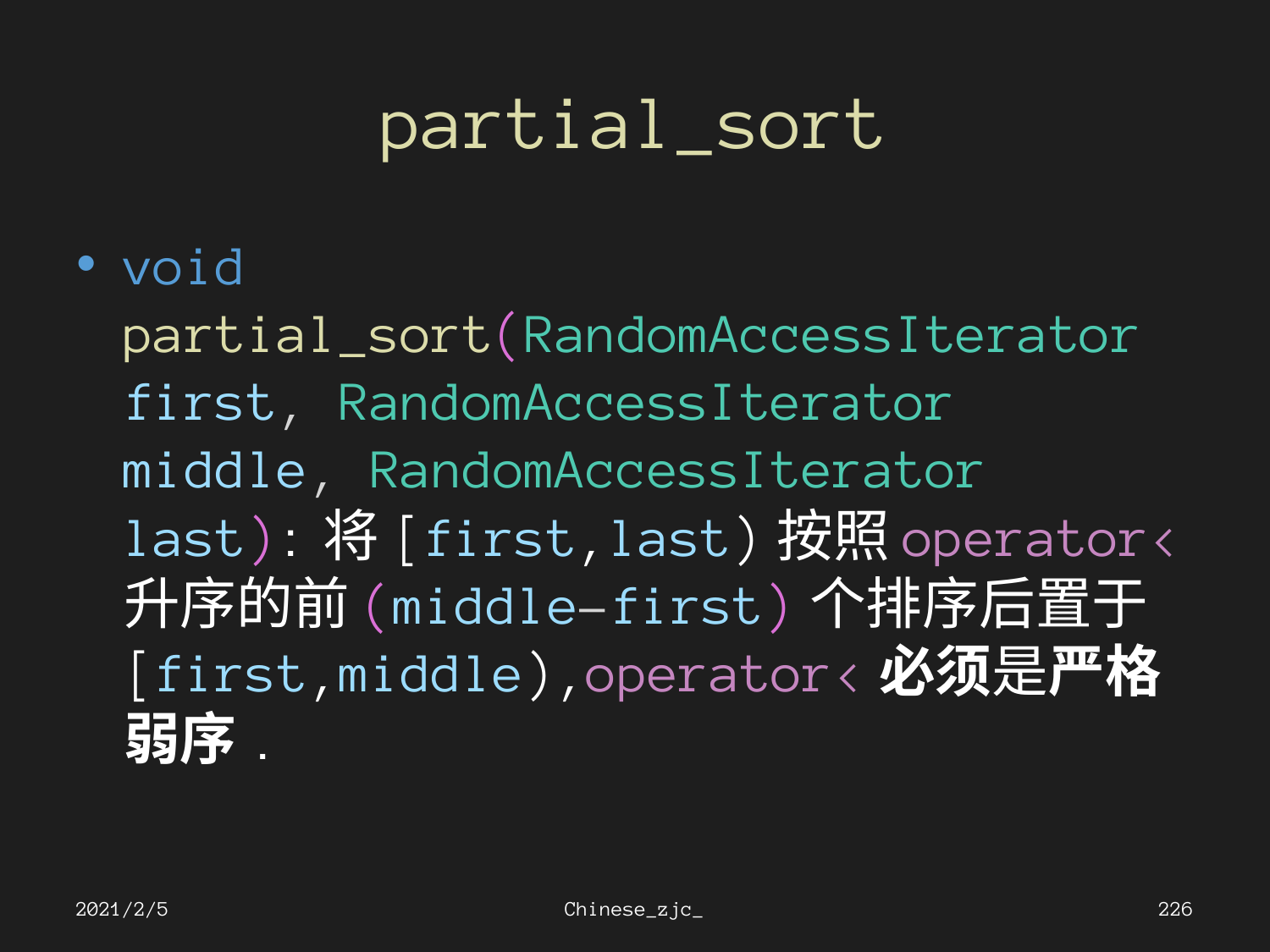

# partial_sort
void partial_sort(RandomAccessIterator first, RandomAccessIterator middle, RandomAccessIterator last):将[first,last)按照operator<升序的前(middle-first)个排序后置于[first,middle),operator<必须是严格弱序.
2021/2/5
Chinese_zjc_
226